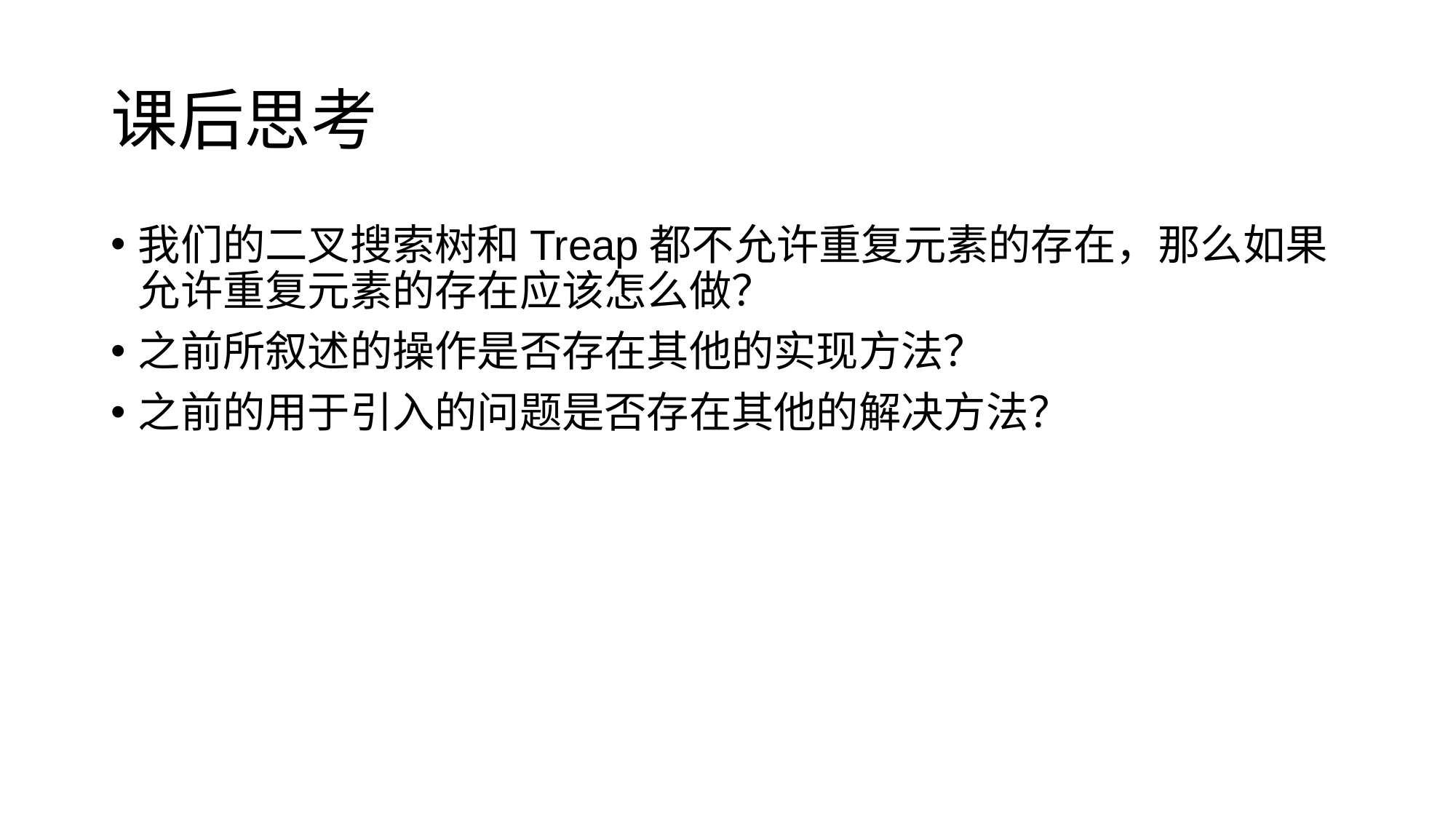

# 课后思考
我们的二叉搜索树和Treap都不允许重复元素的存在，那么如果允许重复元素的存在应该怎么做？
之前所叙述的操作是否存在其他的实现方法？
之前的用于引入的问题是否存在其他的解决方法？